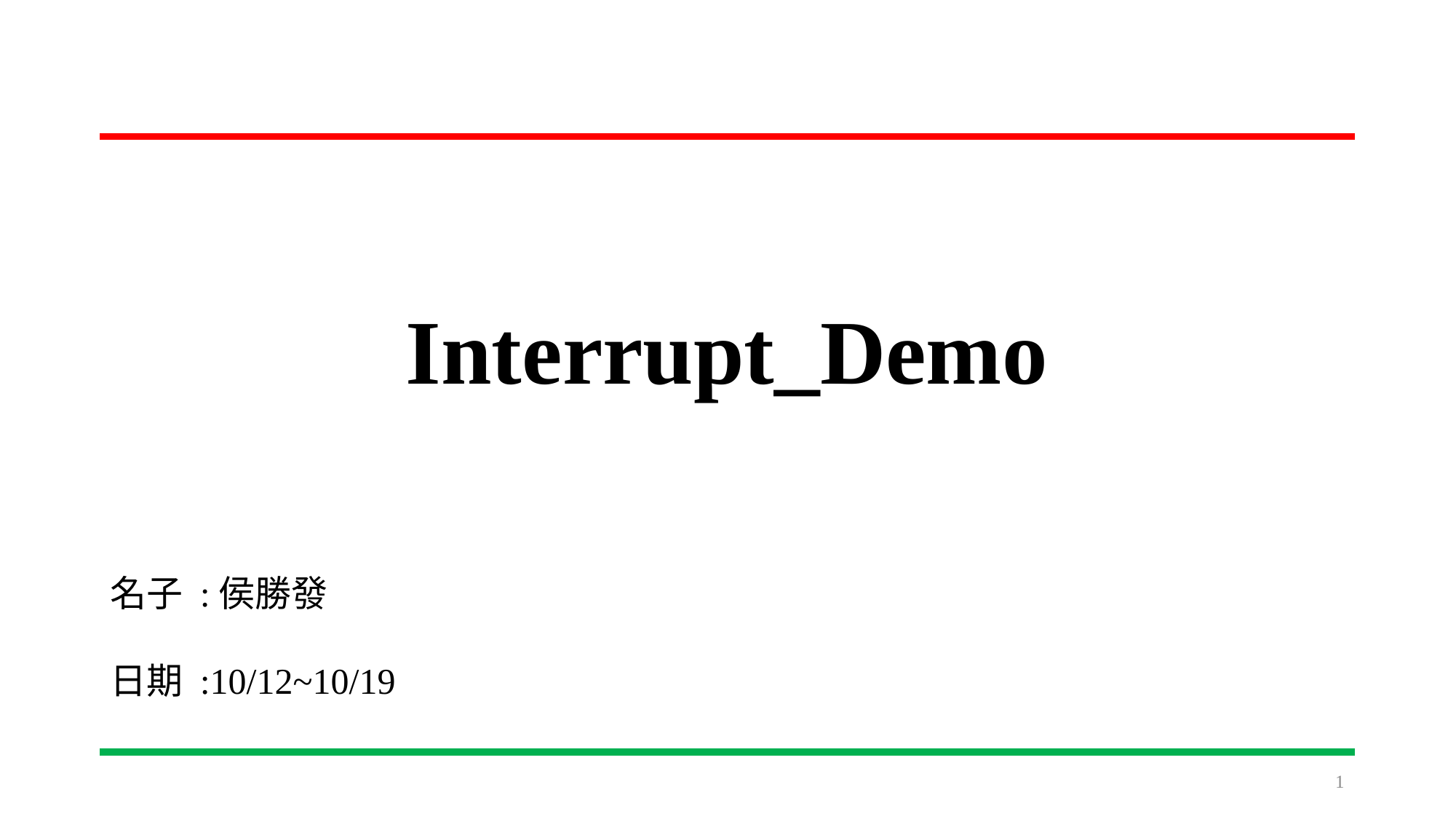

# Interrupt_Demo
名子 :侯勝發

日期 :10/12~10/19
1